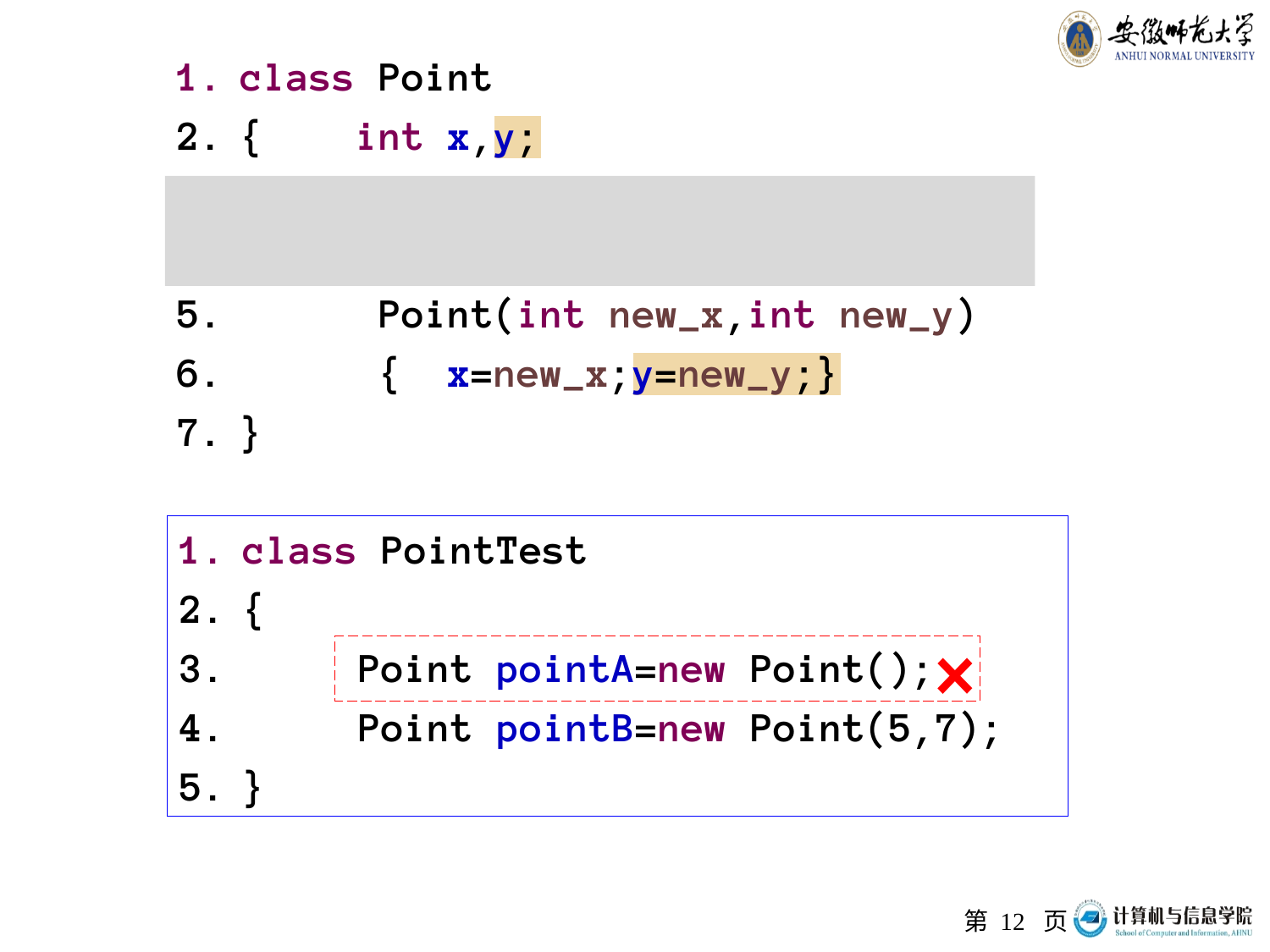

class Point
{    int x,y;
      Point()
      {  x =0;y=0;}
      Point(int new_x,int new_y)
      {  x=new_x;y=new_y;}
}

class PointTest
{
     Point pointA=new Point();
     Point pointB=new Point(5,7);
}
˟

第 12  页